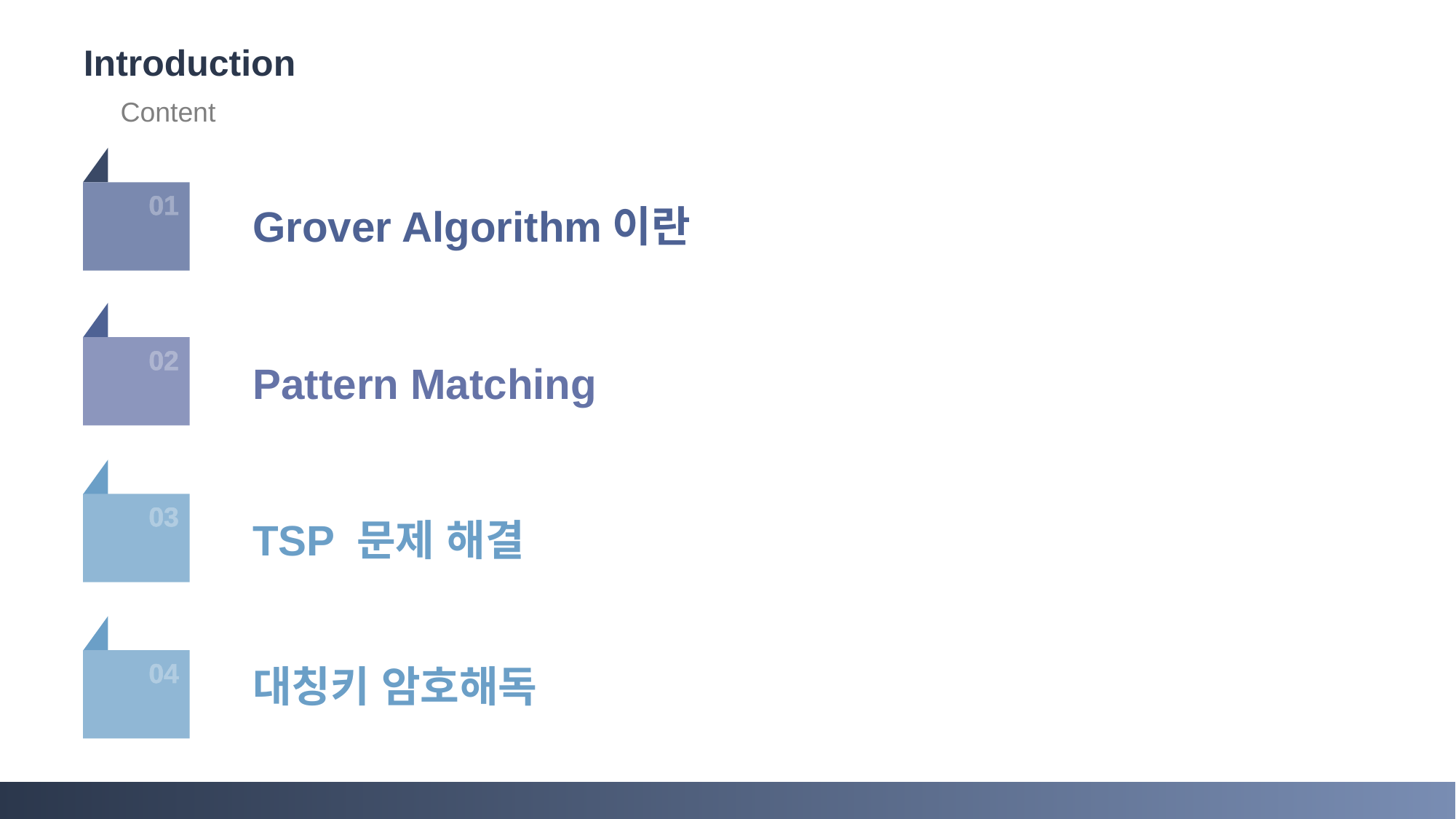

Introduction
Content

01

02

03

04

Grover Algorithm이란
Pattern Matching
TSP 문제 해결
대칭키 암호해독